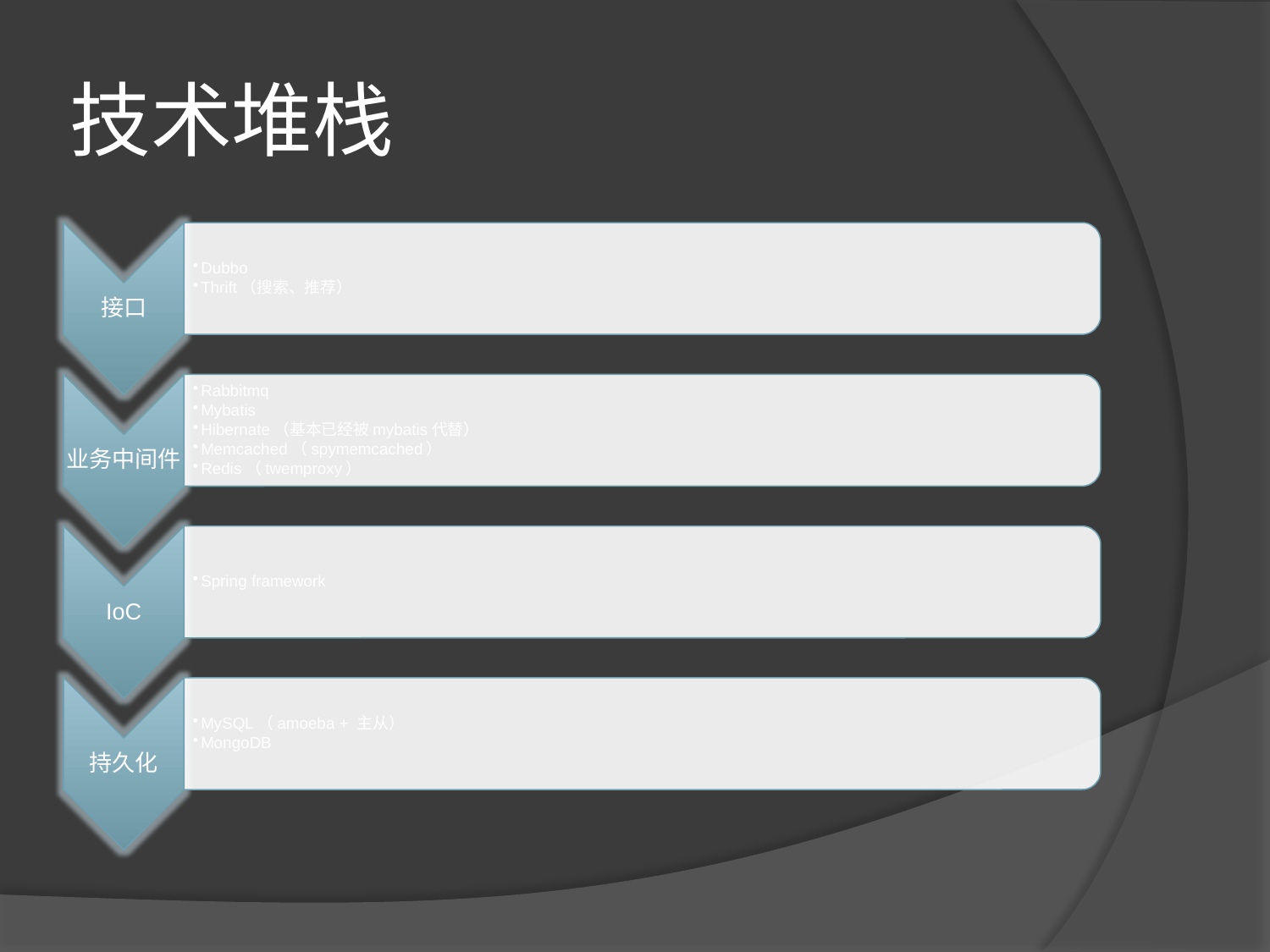

# 技术堆栈
接口
Dubbo
Thrift（搜索、推荐）
业务中间件
Rabbitmq
Mybatis
Hibernate（基本已经被mybatis代替）
Memcached（spymemcached）
Redis（twemproxy）
IoC
Spring framework
持久化
MySQL（amoeba + 主从）
MongoDB